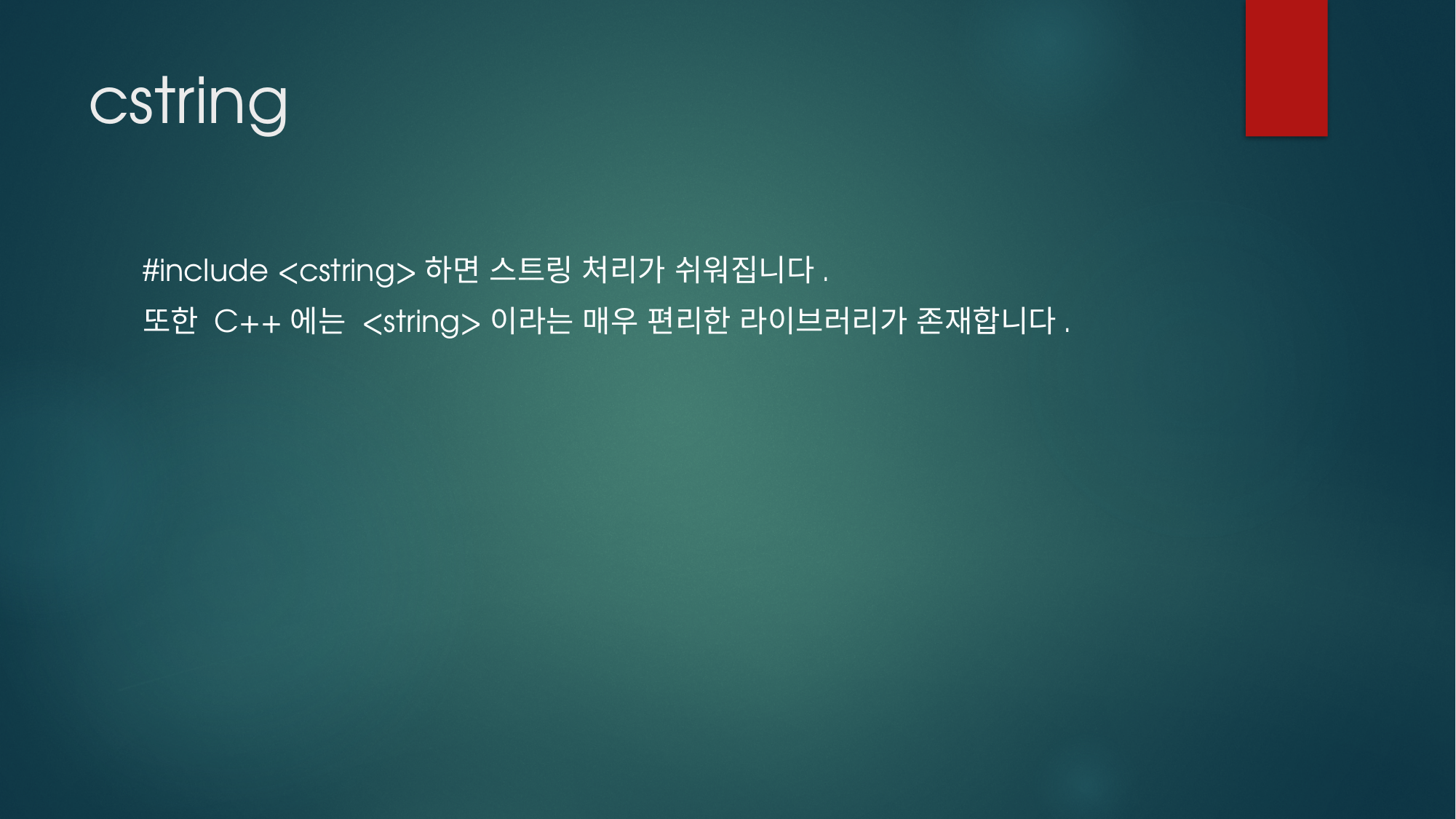

# cstring
#include <cstring>하면 스트링 처리가 쉬워집니다.
또한 C++에는 <string>이라는 매우 편리한 라이브러리가 존재합니다.